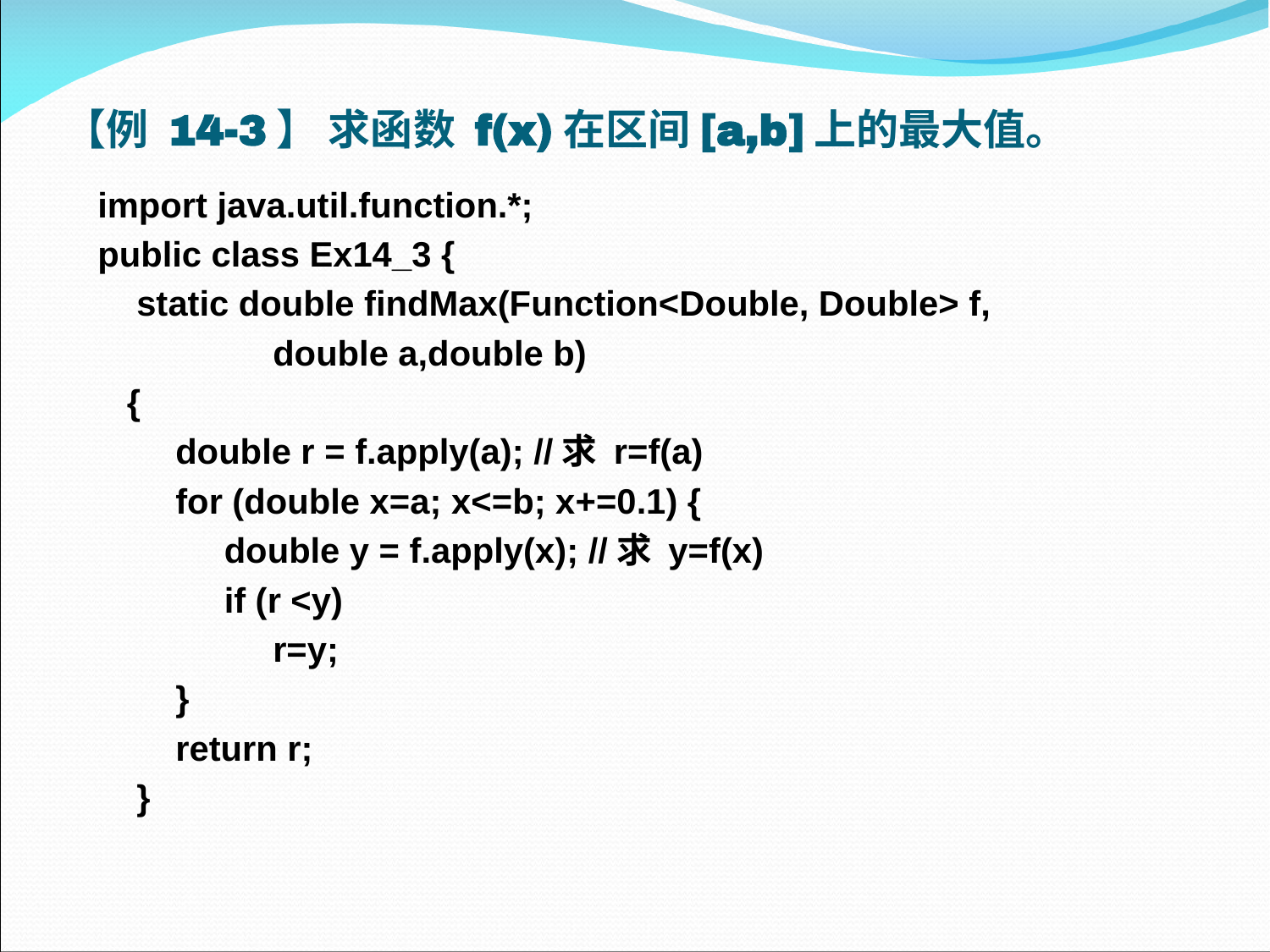

# 【例 14-3】 求函数 f(x)在区间[a,b]上的最大值。
import java.util.function.*;
public class Ex14_3 {
    static double findMax(Function<Double, Double> f,
                  double a,double b)
   {
        double r = f.apply(a); //求 r=f(a)
        for (double x=a; x<=b; x+=0.1) {
             double y = f.apply(x); //求 y=f(x)
             if (r <y)
                  r=y;
        }
        return r;
    }